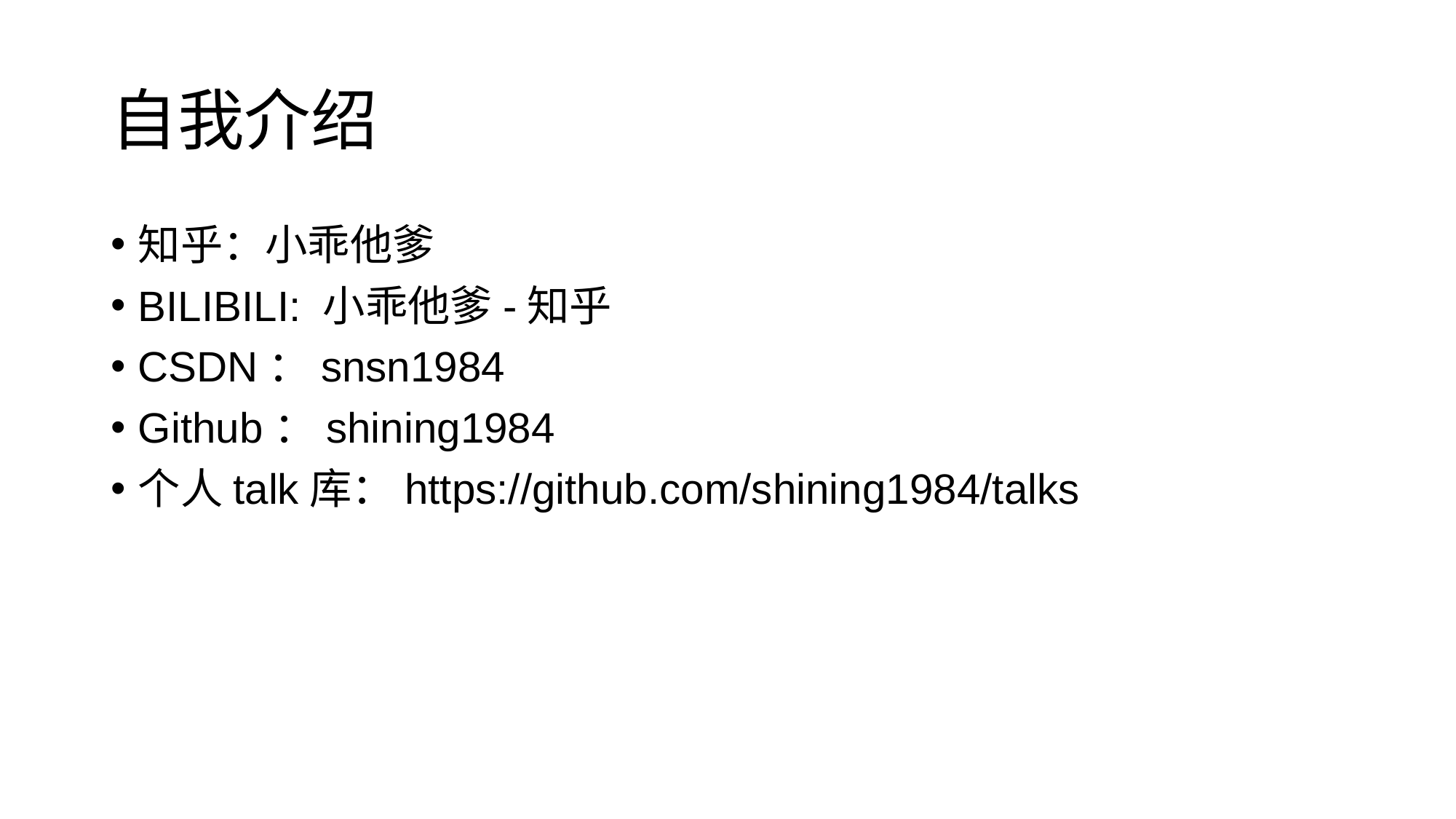

# 自我介绍
知乎：小乖他爹
BILIBILI: 小乖他爹-知乎
CSDN：snsn1984
Github：shining1984
个人talk库：https://github.com/shining1984/talks